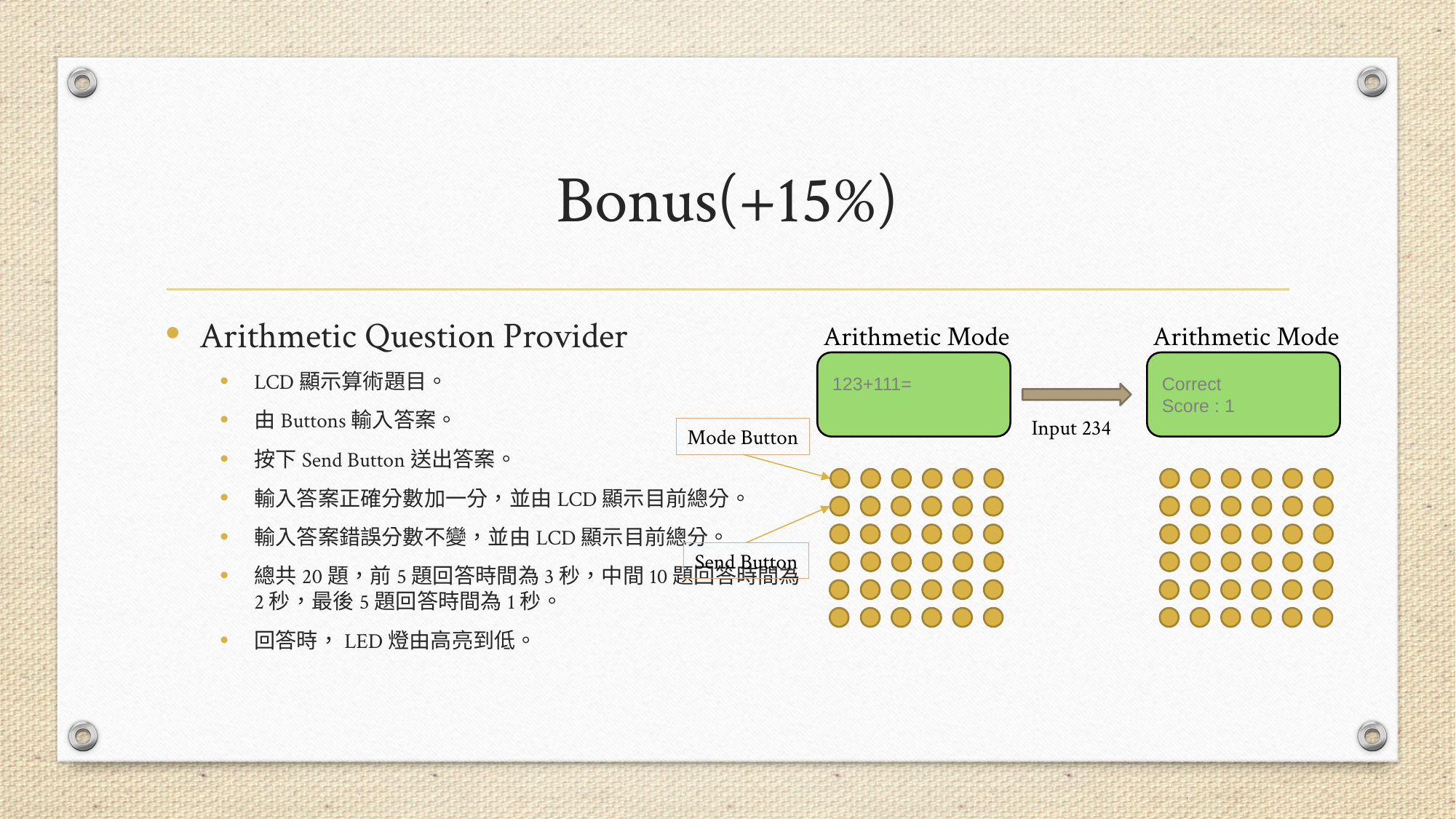

# Bonus(+15%)
Arithmetic Question Provider
LCD顯示算術題目。
由Buttons輸入答案。
按下Send Button送出答案。
輸入答案正確分數加一分，並由LCD顯示目前總分。
輸入答案錯誤分數不變，並由LCD顯示目前總分。
總共20題，前5題回答時間為3秒，中間10題回答時間為2秒，最後5題回答時間為1秒。
回答時，LED燈由高亮到低。

Arithmetic Mode
123+111=

Mode Button

Arithmetic Mode
Correct
Score : 1

Input 234
Send Button